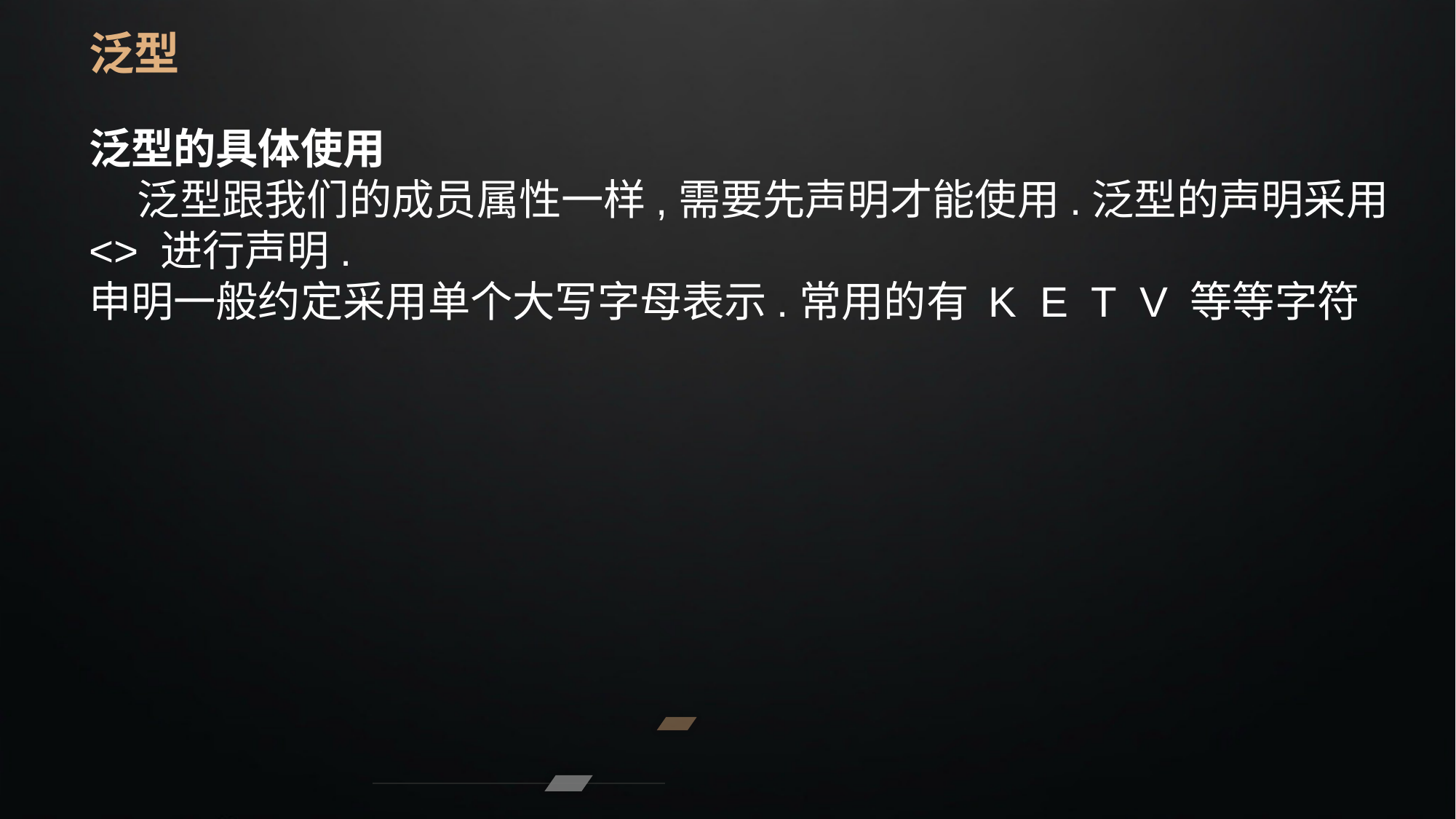

泛型
泛型的具体使用
    泛型跟我们的成员属性一样,需要先声明才能使用.泛型的声明采用 <> 进行声明.
申明一般约定采用单个大写字母表示.常用的有 K  E  T  V 等等字符